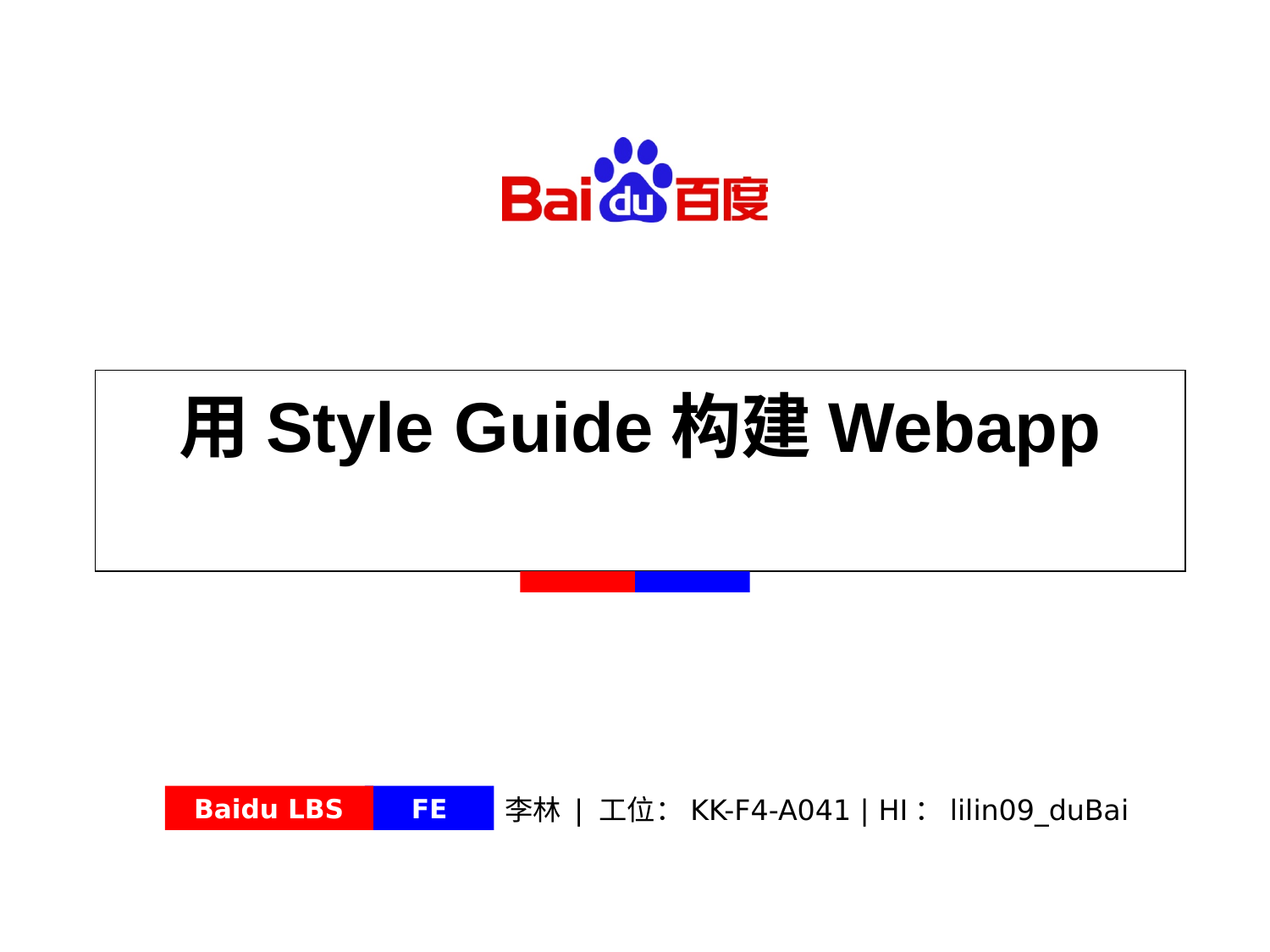

用Style Guide构建Webapp

Baidu LBS
李林 | 工位：KK-F4-A041 | HI：lilin09_duBai
FE